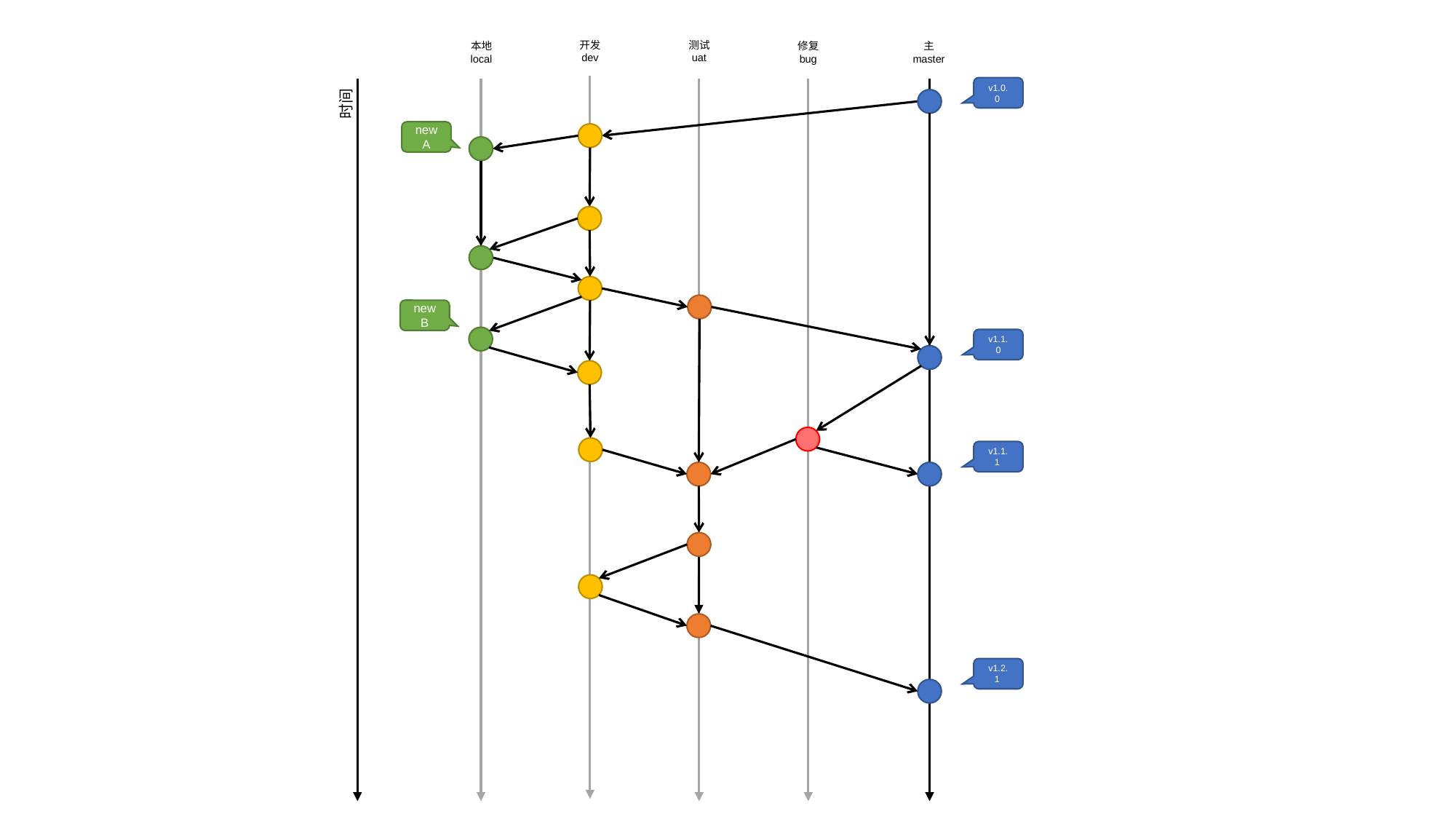

开发
dev
测试
uat
主
master
本地
local
修复
bug
v1.0.0

时间
new A

new B

v1.1.0

v1.1.1

v1.2.1